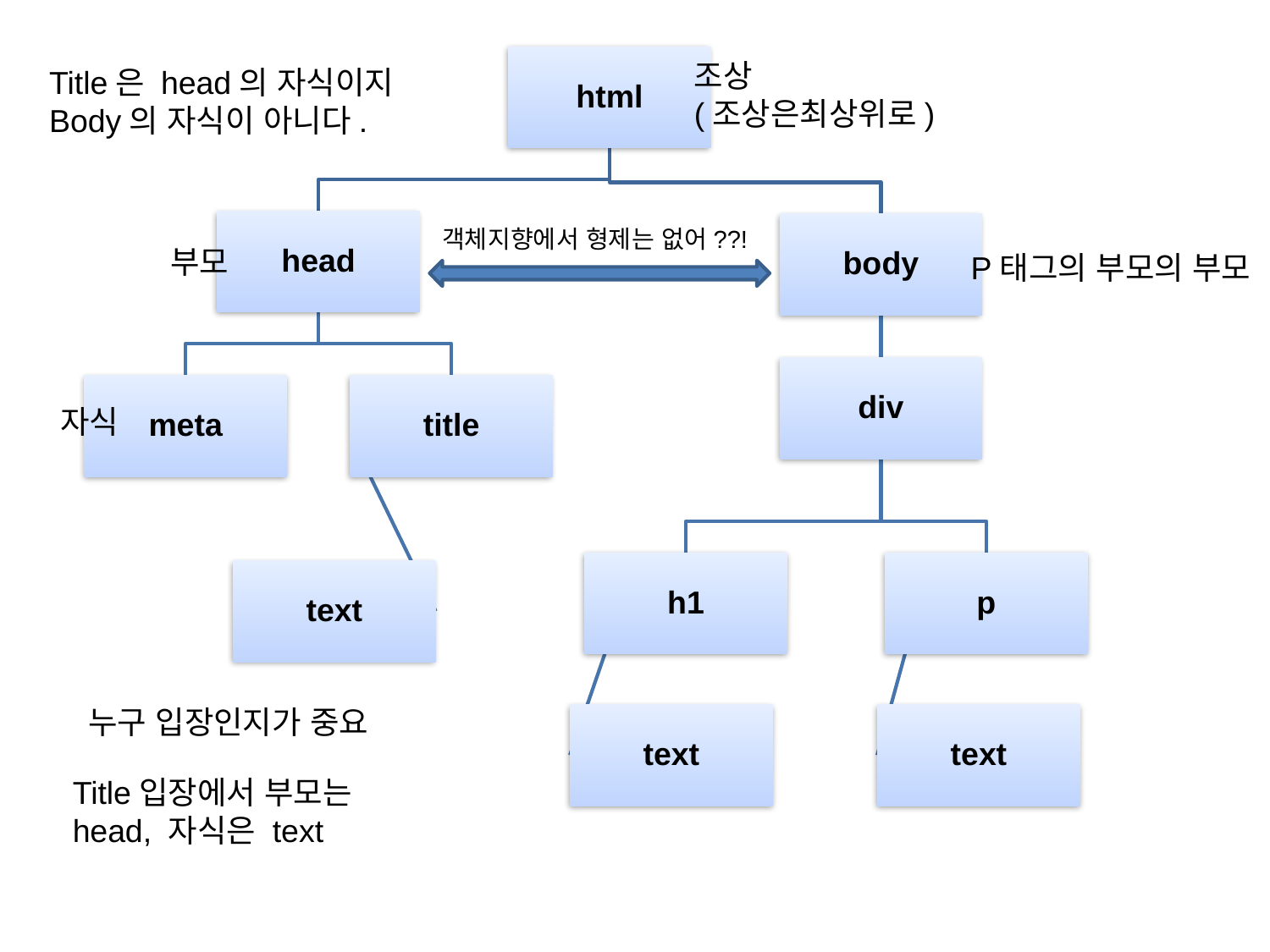

html
head
meta
title
text
body
div
h1
text
p
text
조상
(조상은최상위로)
Title은 head의 자식이지
Body의 자식이 아니다.
객체지향에서 형제는 없어??!
부모
P태그의 부모의 부모

자식
누구 입장인지가 중요
Title입장에서 부모는 head, 자식은 text